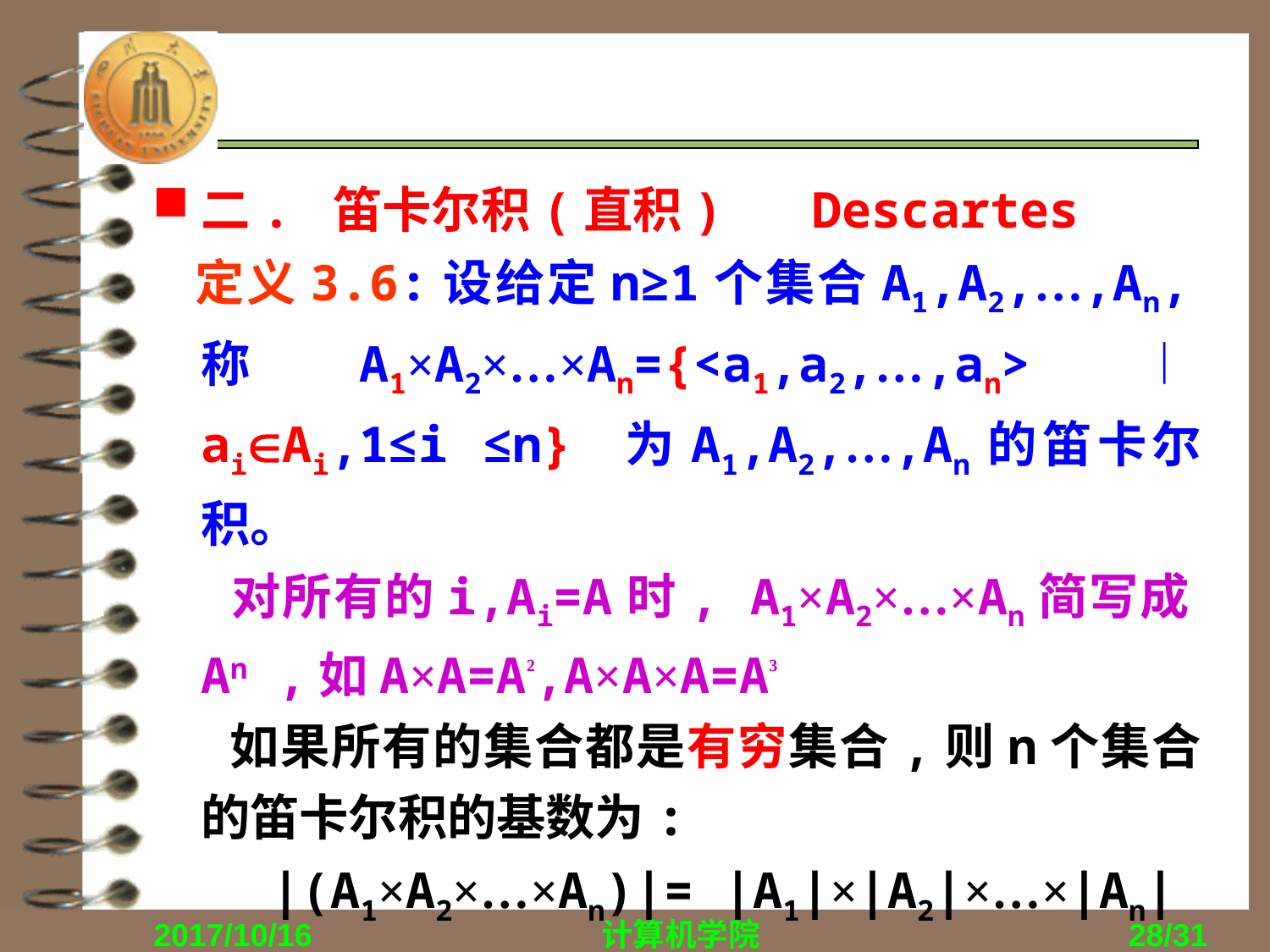

#
二. 笛卡尔积(直积)   Descartes
  定义3.6:设给定n≥1个集合A1,A2,…,An,称A1×A2×…×An={<a1,a2,…,an>︱ai∈Ai,1≤i ≤n} 为A1,A2,…,An的笛卡尔积。
     对所有的i,Ai=A时, A1×A2×…×An简写成An ,如A×A=A²,A×A×A=A³
     如果所有的集合都是有穷集合,则n个集合的笛卡尔积的基数为:
    |(A1×A2×…×An)|= |A1|×|A2|×…×|An|
2017/10/16
计算机学院
28/31